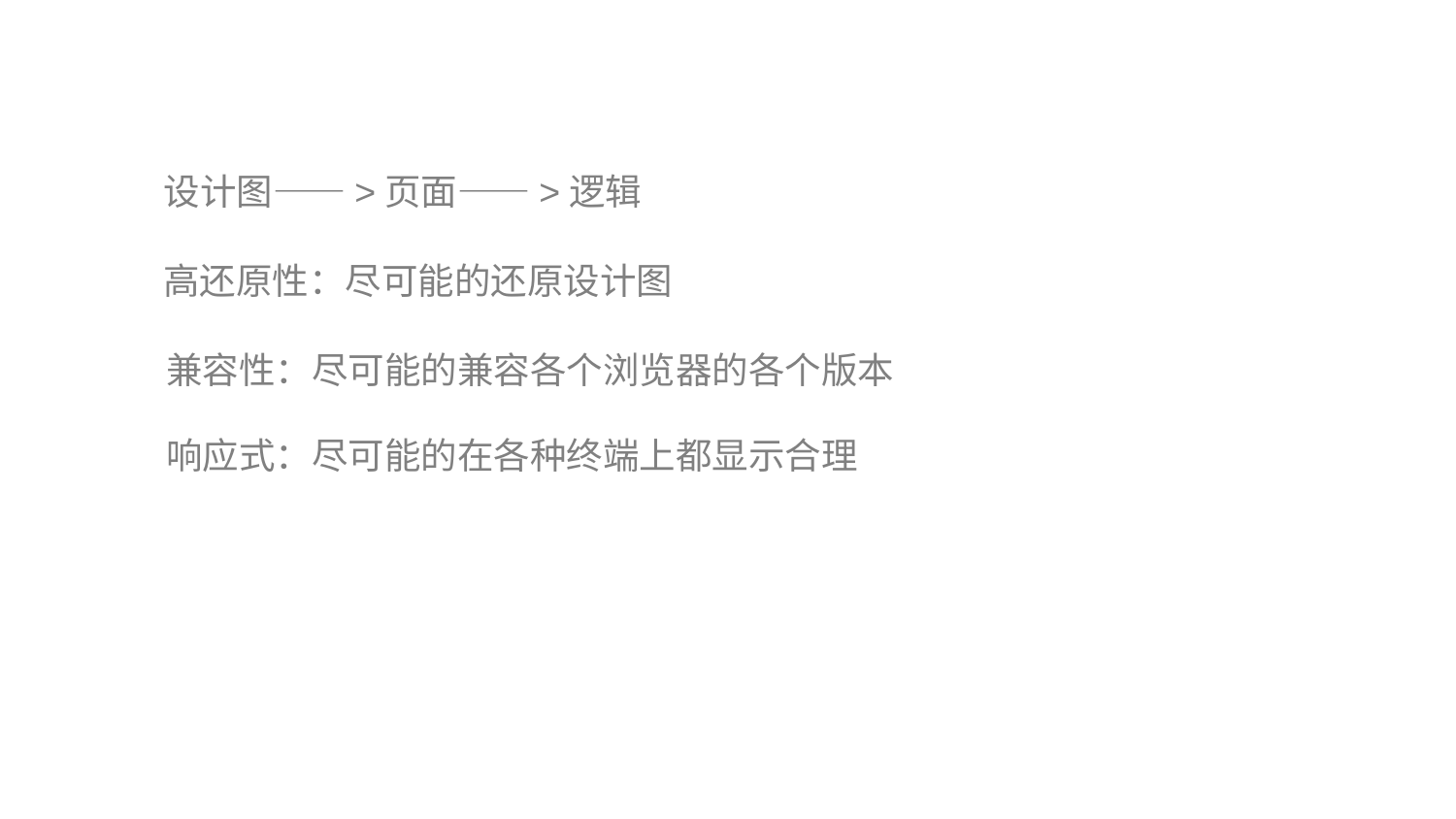

设计图——>页面——>逻辑
高还原性：尽可能的还原设计图
兼容性：尽可能的兼容各个浏览器的各个版本
响应式：尽可能的在各种终端上都显示合理